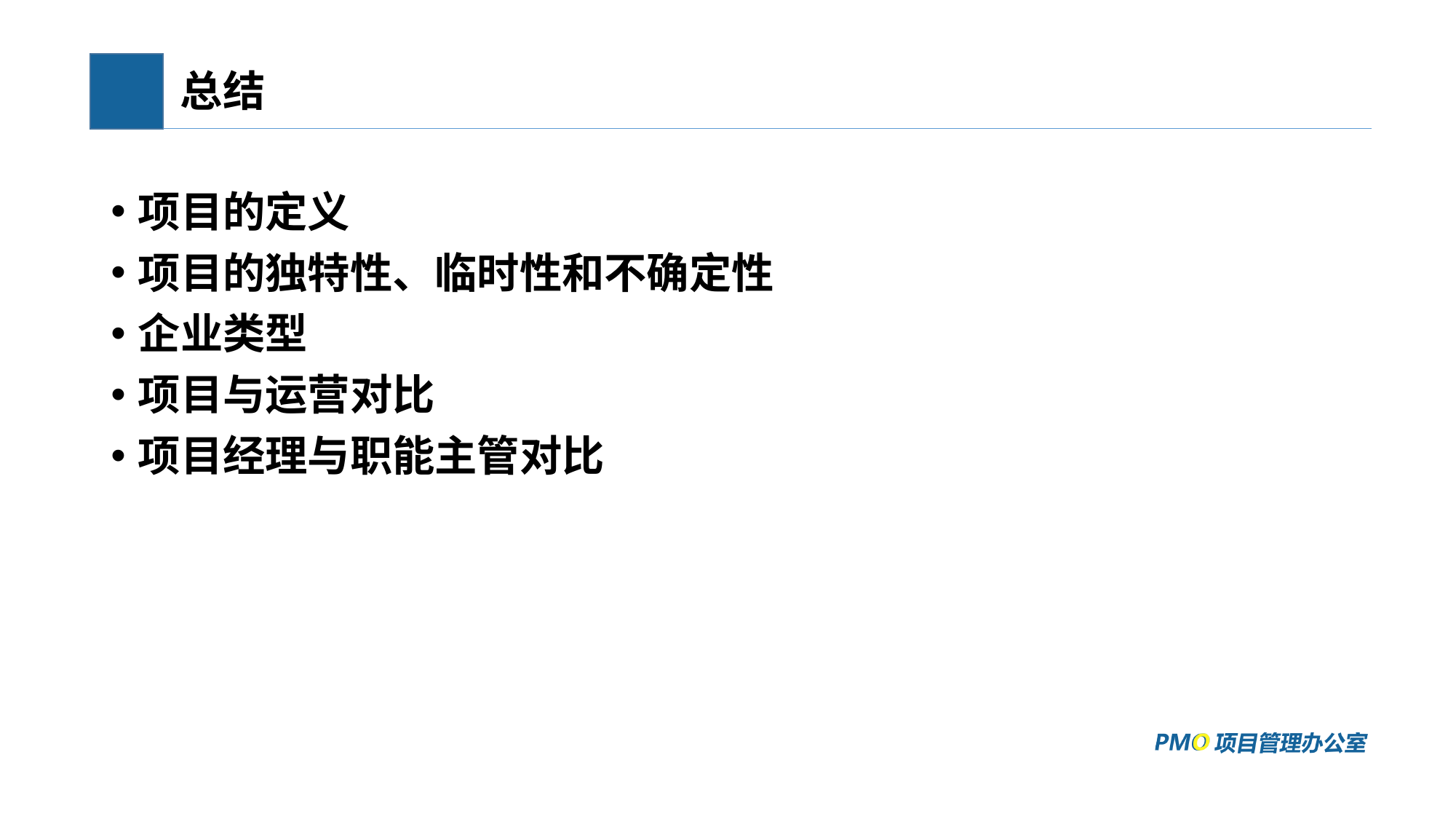

# 总结
项目的定义
项目的独特性、临时性和不确定性
企业类型
项目与运营对比
项目经理与职能主管对比